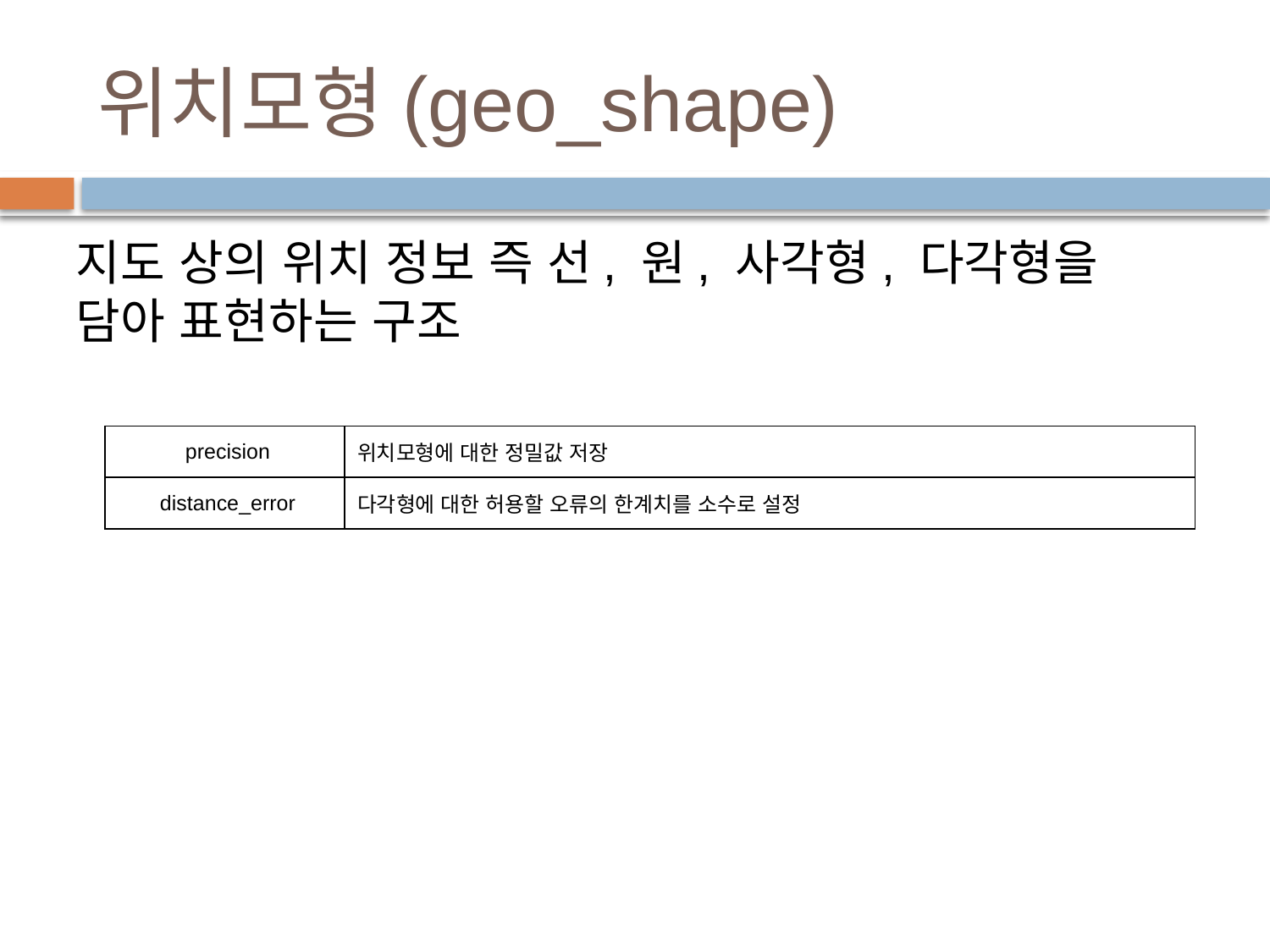

# 위치모형(geo_shape)
지도 상의 위치 정보 즉 선, 원, 사각형, 다각형을 담아 표현하는 구조
| precision | 위치모형에 대한 정밀값 저장 |
| --- | --- |
| distance\_error | 다각형에 대한 허용할 오류의 한계치를 소수로 설정 |